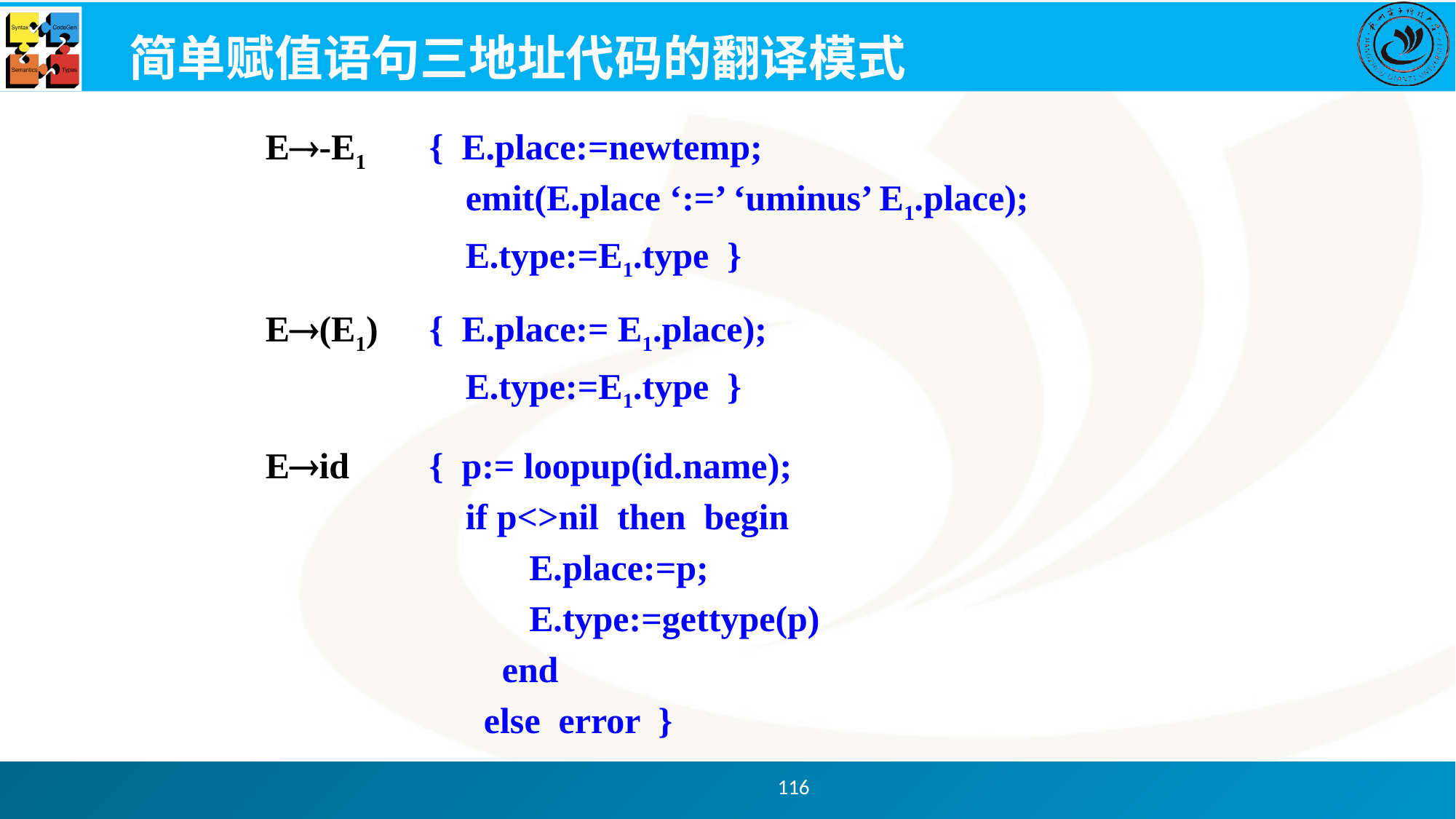

# 简单赋值语句三地址代码的翻译模式
E→-E1
{  E.place:=newtemp;
    emit(E.place ‘:=’ ‘uminus’ E1.place);
    E.type:=E1.type  }
E→(E1)
{  E.place:= E1.place);
    E.type:=E1.type  }
E→id
{  p:= loopup(id.name);
    if p<>nil  then  begin
     E.place:=p;
     E.type:=gettype(p)
  end
else  error  }
116